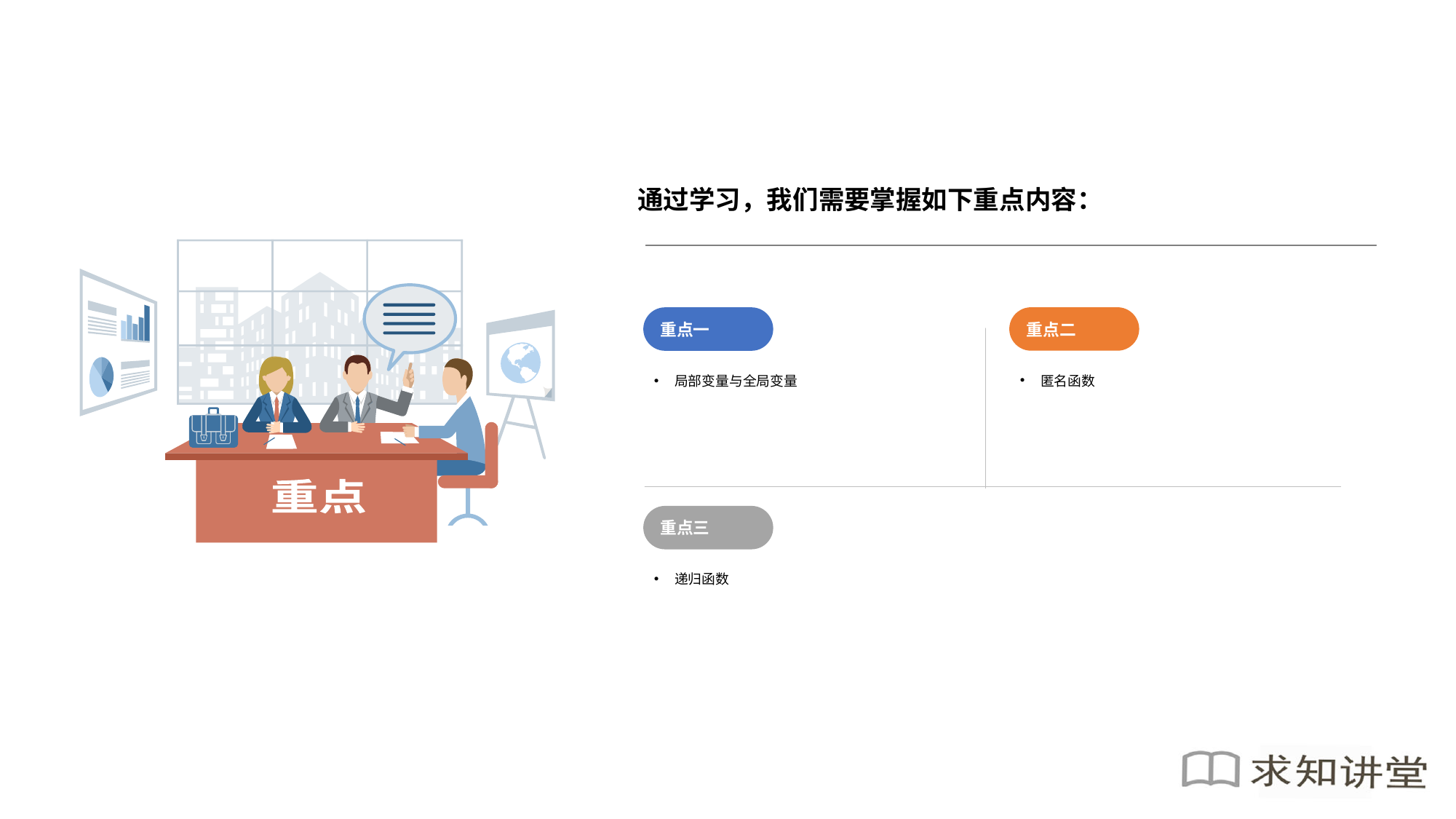

通过学习，我们需要掌握如下重点内容：

重点二
匿名函数
重点一
局部变量与全局变量
重点
重点三
递归函数